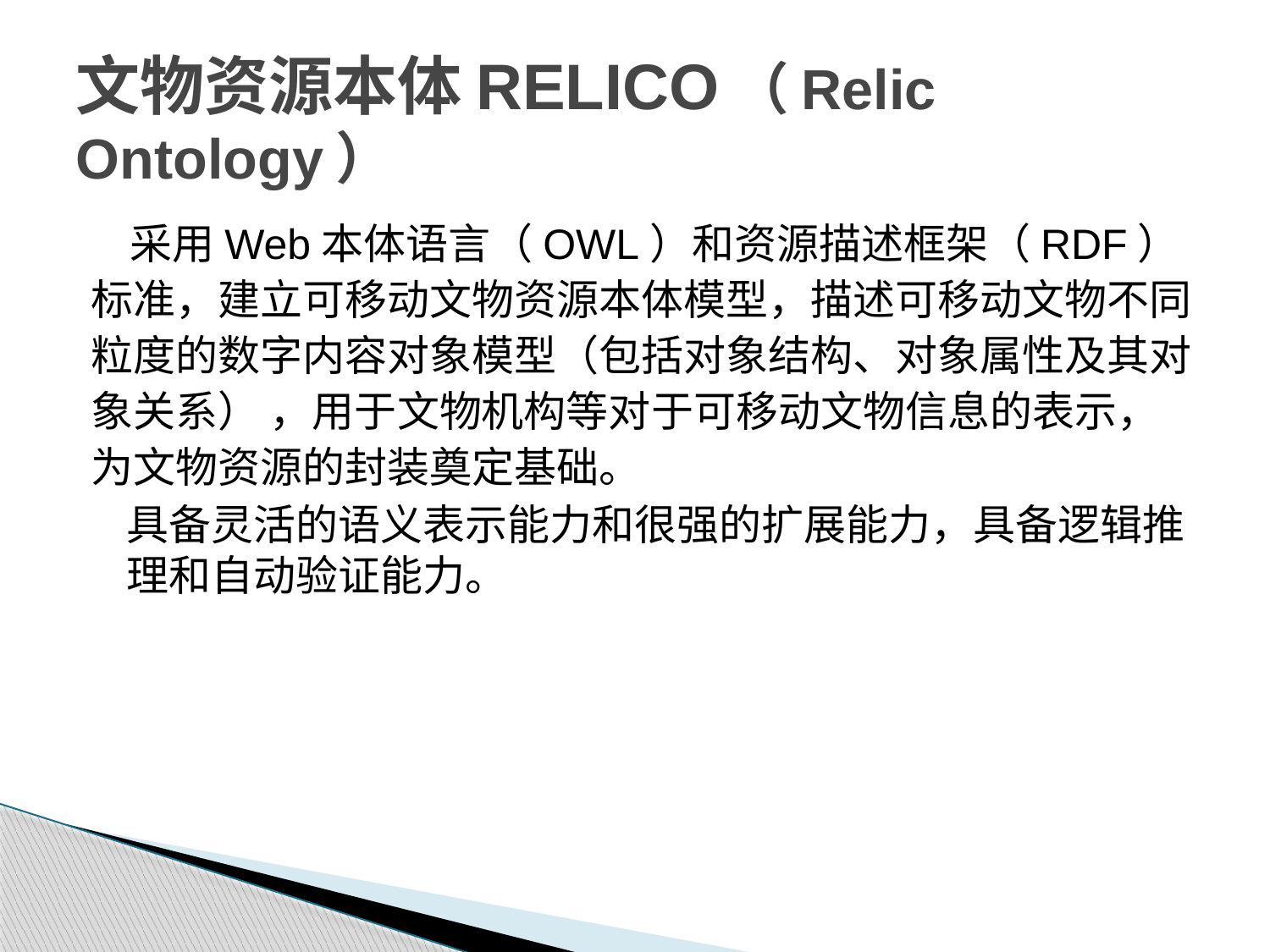

# 文物资源本体RELICO（Relic Ontology）
   采用Web本体语言（OWL）和资源描述框架（RDF）标准，建立可移动文物资源本体模型，描述可移动文物不同粒度的数字内容对象模型（包括对象结构、对象属性及其对象关系） ，用于文物机构等对于可移动文物信息的表示，为文物资源的封装奠定基础。
	具备灵活的语义表示能力和很强的扩展能力，具备逻辑推理和自动验证能力。